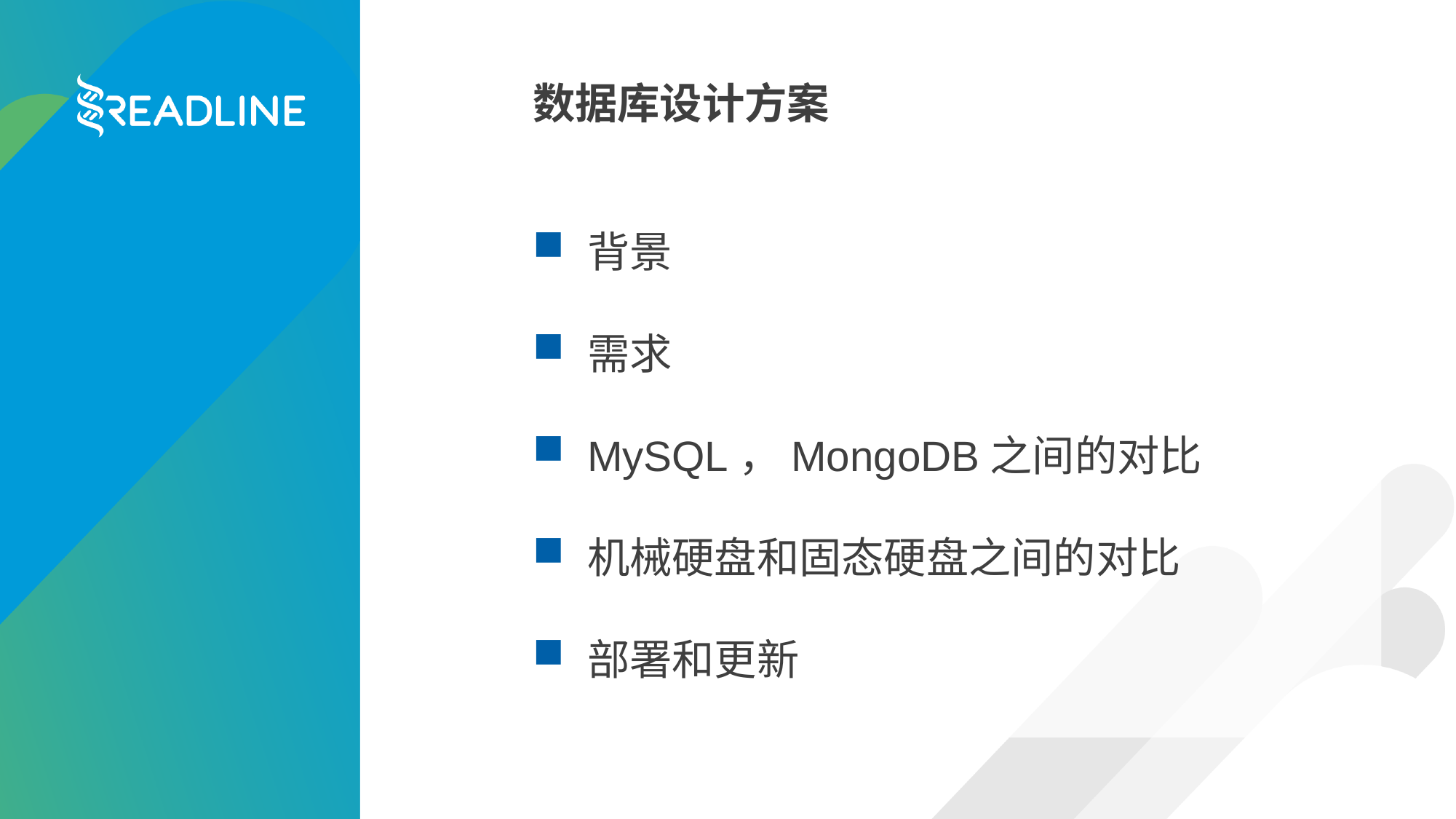

# 数据库设计方案
背景
需求
MySQL，MongoDB之间的对比
机械硬盘和固态硬盘之间的对比
部署和更新